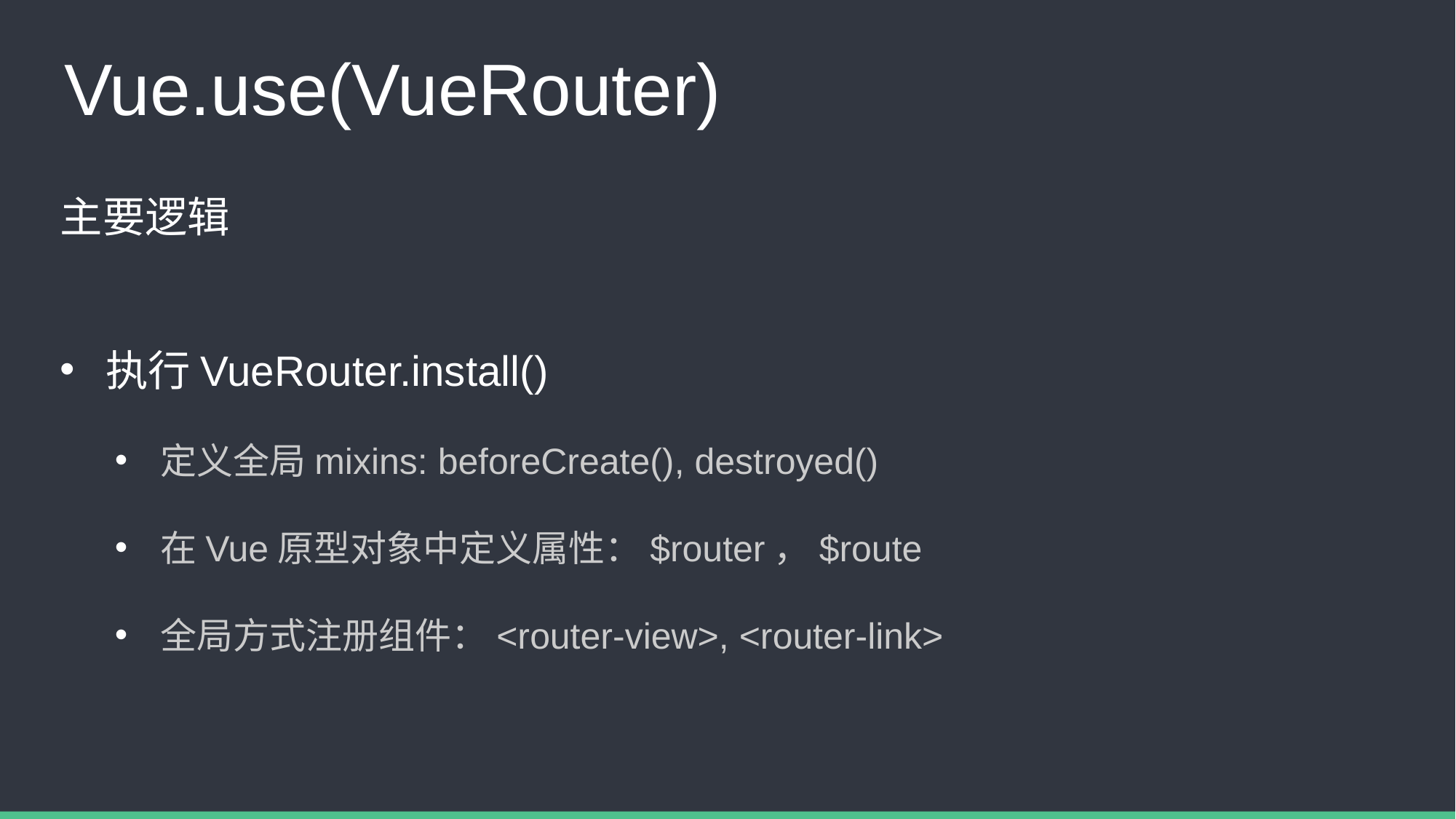

# Vue.use(VueRouter)
主要逻辑
执行VueRouter.install()
定义全局mixins: beforeCreate(), destroyed()
在Vue原型对象中定义属性：$router，$route
全局方式注册组件：<router-view>, <router-link>